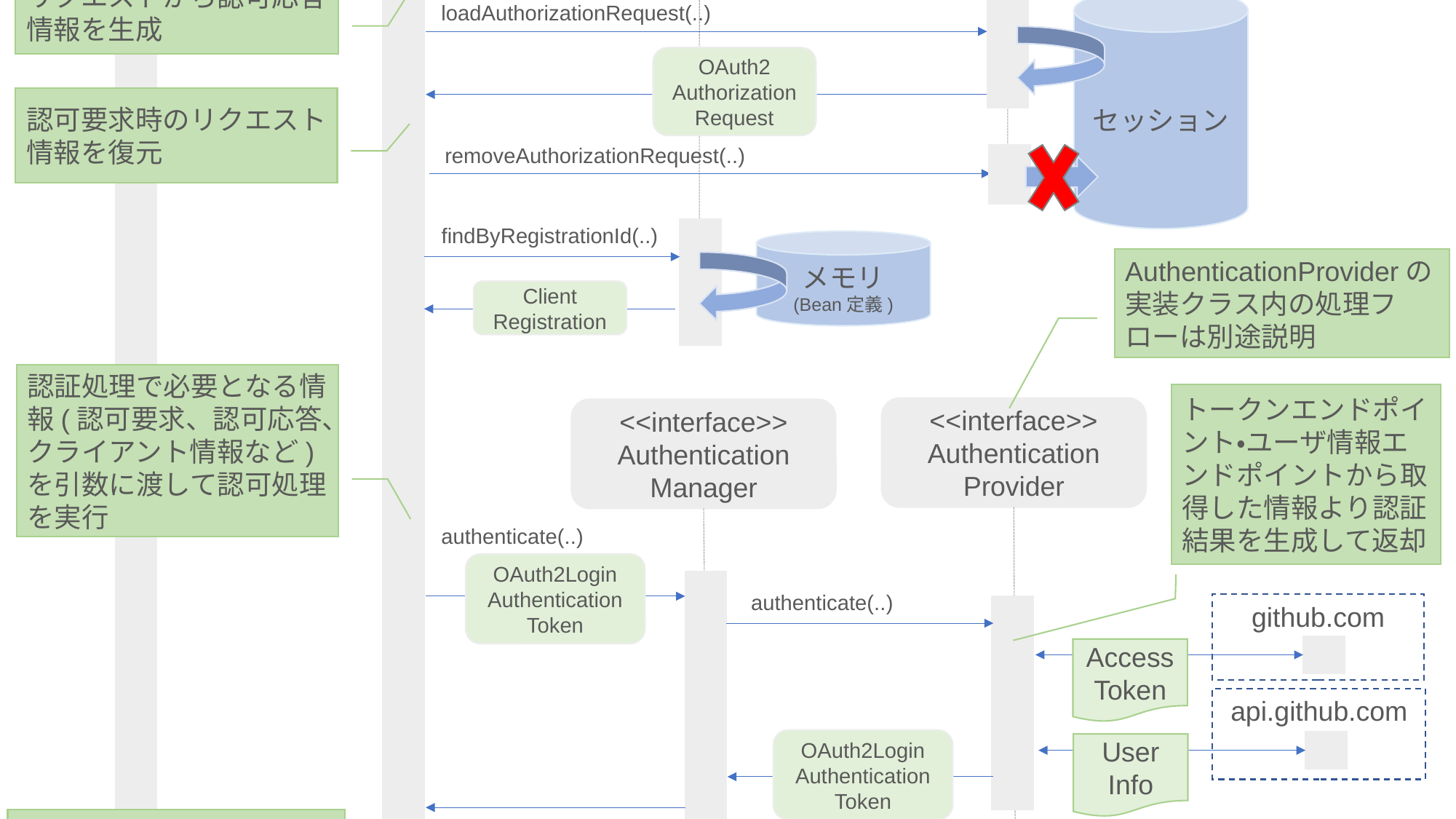

ImMemory
ClientRegistration
Repository
HttpSession
OAuth2AuthorizationRequestRepository

<<interface>>
ClientRegistration
Repository
OAuth2Login
AuthenticationFilter
<<interface>>
AuthorizationRequest
Repository
User Agent
(Web Browser)
Click “Authorize”
GET /login/oauth2/code/github?...

リクエストから認可応答情報を生成
セッション
loadAuthorizationRequest(..)

OAuth2
Authorization
Request
認可要求時のリクエスト情報を復元

removeAuthorizationRequest(..)

findByRegistrationId(..)

メモリ
(Bean定義)
AuthenticationProviderの実装クラス内の処理フローは別途説明

Client
Registration
認証処理で必要となる情報(認可要求、認可応答、クライアント情報など)を引数に渡して認可処理を実行
トークンエンドポイント・ユーザ情報エンドポイントから取得した情報より認証結果を生成して返却
<<interface>>
Authentication
Provider
<<interface>>
Authentication
Manager
authenticate(..)
OAuth2Login
Authentication
Token

authenticate(..)
github.com

Access
Token
api.github.com
OAuth2Login
Authentication
Token

User
Info
認証結果より「認証情報」を生成してSecurityContextへ設定
→認証済み
InMemory
OAuth2AuthorizedClientService
SecurityContext
<<interface>>
OAuth2Authorized
ClientService
認証結果より「認可済みクライアント情報(ユーザ名、アクセストークン、クライアント情報)」を生成
setAuthentication(..)
OAuth2
Authentication
Token

OAuth2
Authorized
Client
saveAuthorizedClient(..)

メモリ

OAuth2AuthorizedClientServiceを介して任意のタイミングでアクセストークンにアクセス可能